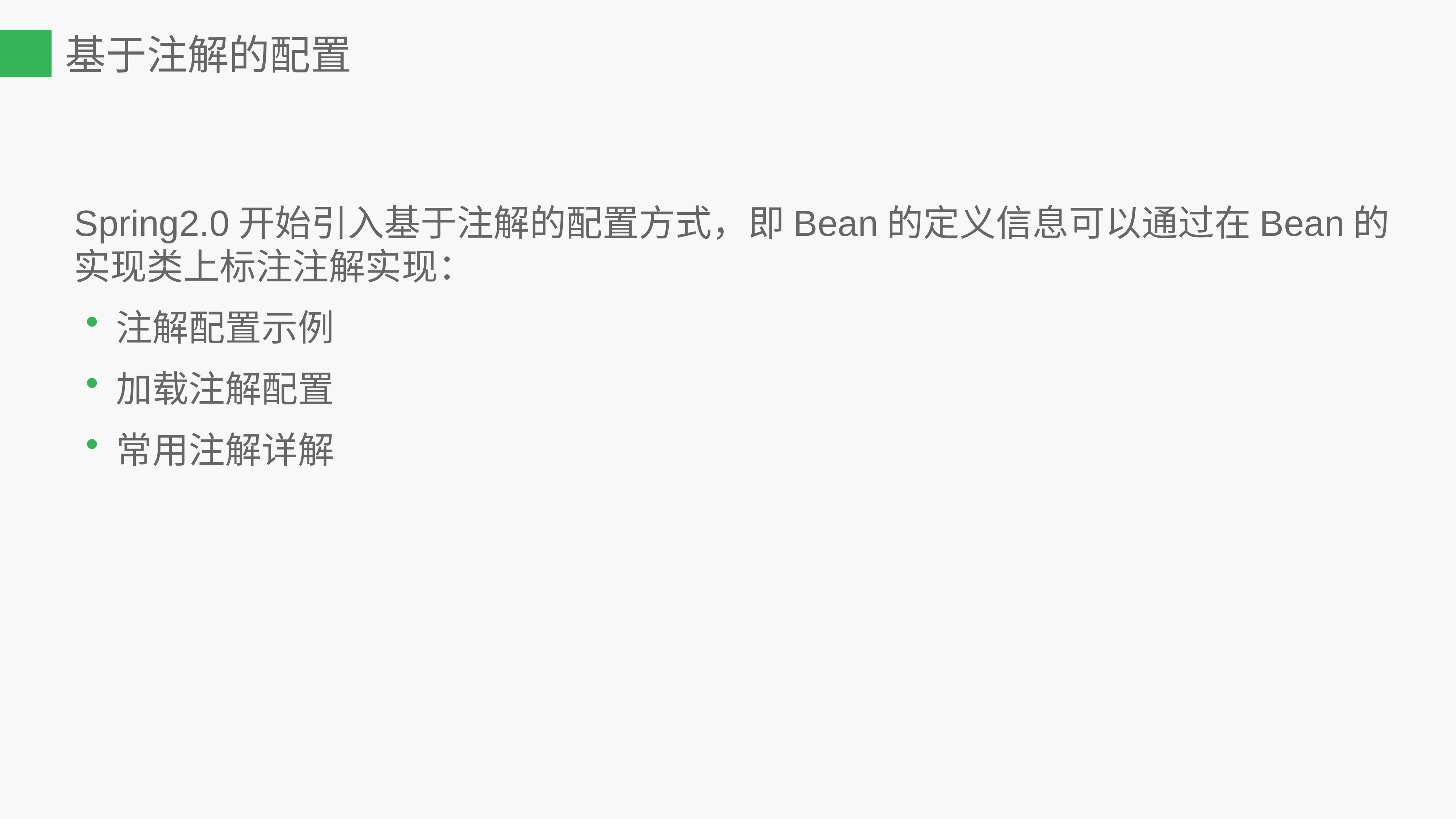

基于注解的配置

Spring2.0开始引入基于注解的配置方式，即Bean的定义信息可以通过在Bean的实现类上标注注解实现：
注解配置示例
加载注解配置
常用注解详解